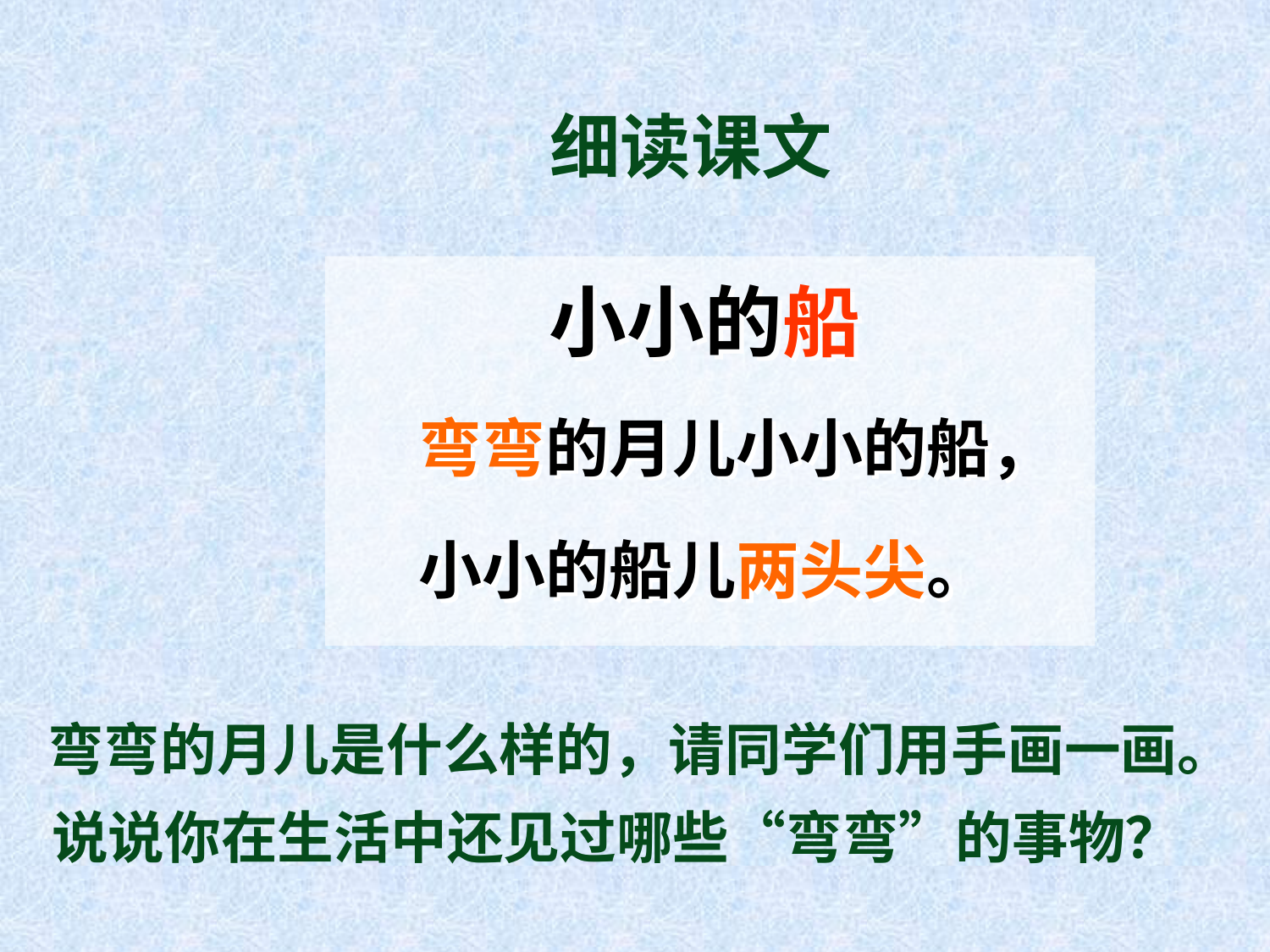

细读课文

小小的船
弯弯的月儿小小的船，
小小的船儿两头尖。
弯弯的月儿是什么样的，请同学们用手画一画。
说说你在生活中还见过哪些“弯弯”的事物？